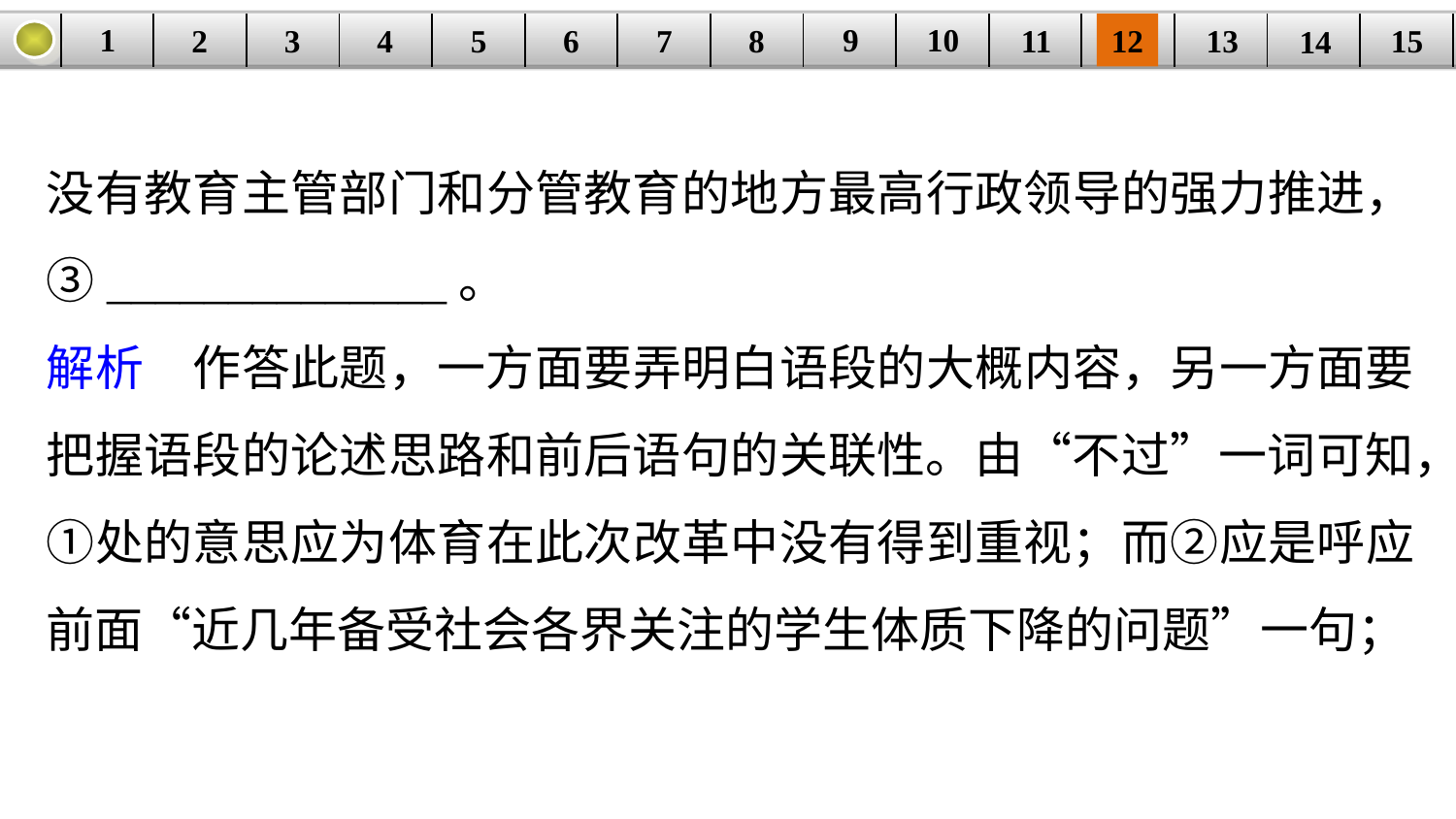

9
10
1
3
4
5
6
8
11
2
12
15
|  |  |  |  |  |  |  |  |  |  |  |  |  |  |  |
| --- | --- | --- | --- | --- | --- | --- | --- | --- | --- | --- | --- | --- | --- | --- |
7
13
14

没有教育主管部门和分管教育的地方最高行政领导的强力推进，③______________。
解析　作答此题，一方面要弄明白语段的大概内容，另一方面要把握语段的论述思路和前后语句的关联性。由“不过”一词可知，①处的意思应为体育在此次改革中没有得到重视；而②应是呼应前面“近几年备受社会各界关注的学生体质下降的问题”一句；